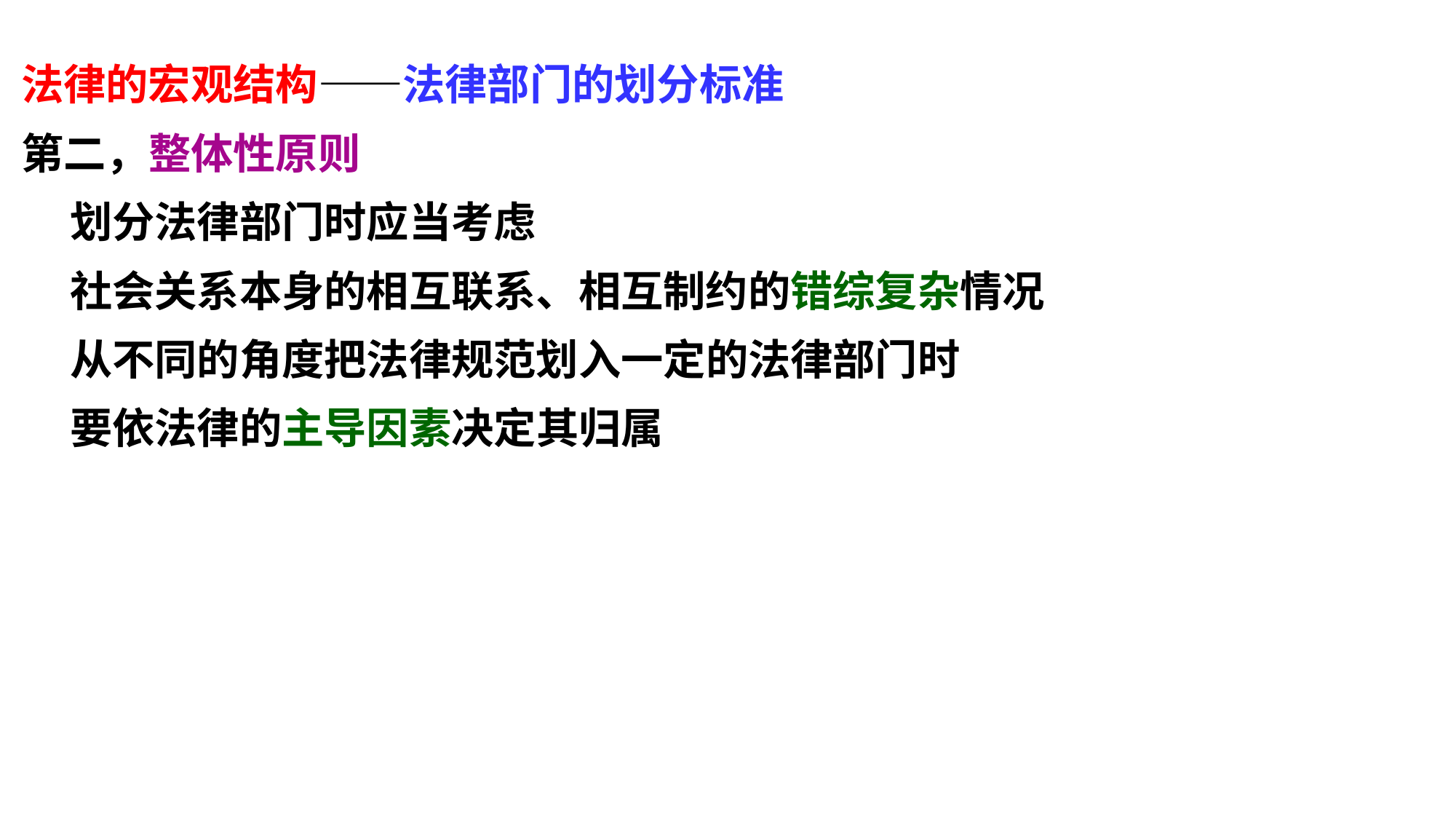

法律的宏观结构——法律部门的划分标准
第二，整体性原则
    划分法律部门时应当考虑
    社会关系本身的相互联系、相互制约的错综复杂情况
    从不同的角度把法律规范划入一定的法律部门时
    要依法律的主导因素决定其归属